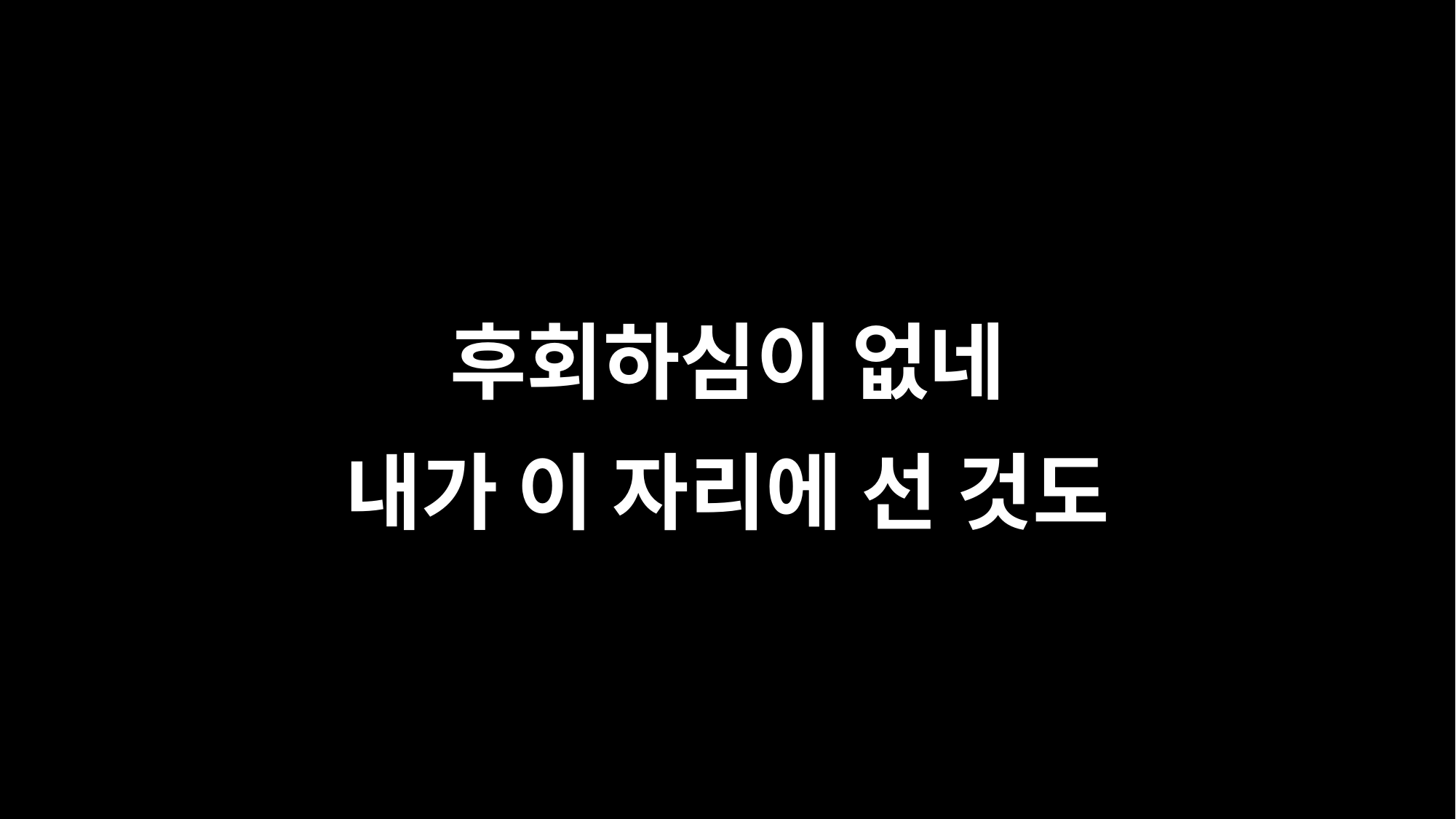

후회하심이 없네
내가 이 자리에 선 것도